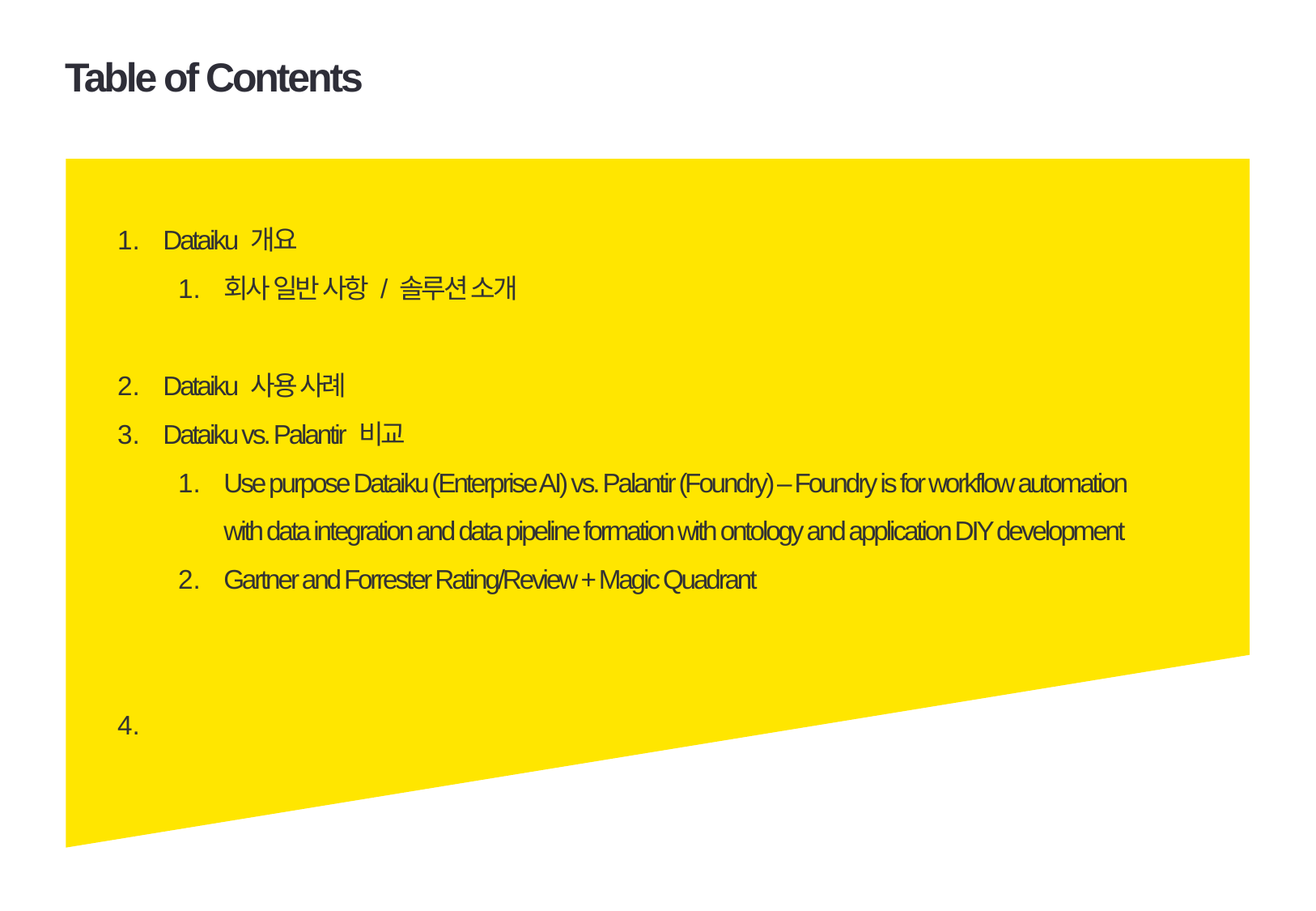

Table of Contents

Dataiku 개요
회사 일반 사항 / 솔루션 소개

Dataiku 사용 사례
Dataiku vs. Palantir 비교
Use purpose Dataiku (Enterprise AI) vs. Palantir (Foundry) – Foundry is for workflow automation with data integration and data pipeline formation with ontology and application DIY development
Gartner and Forrester Rating/Review + Magic Quadrant